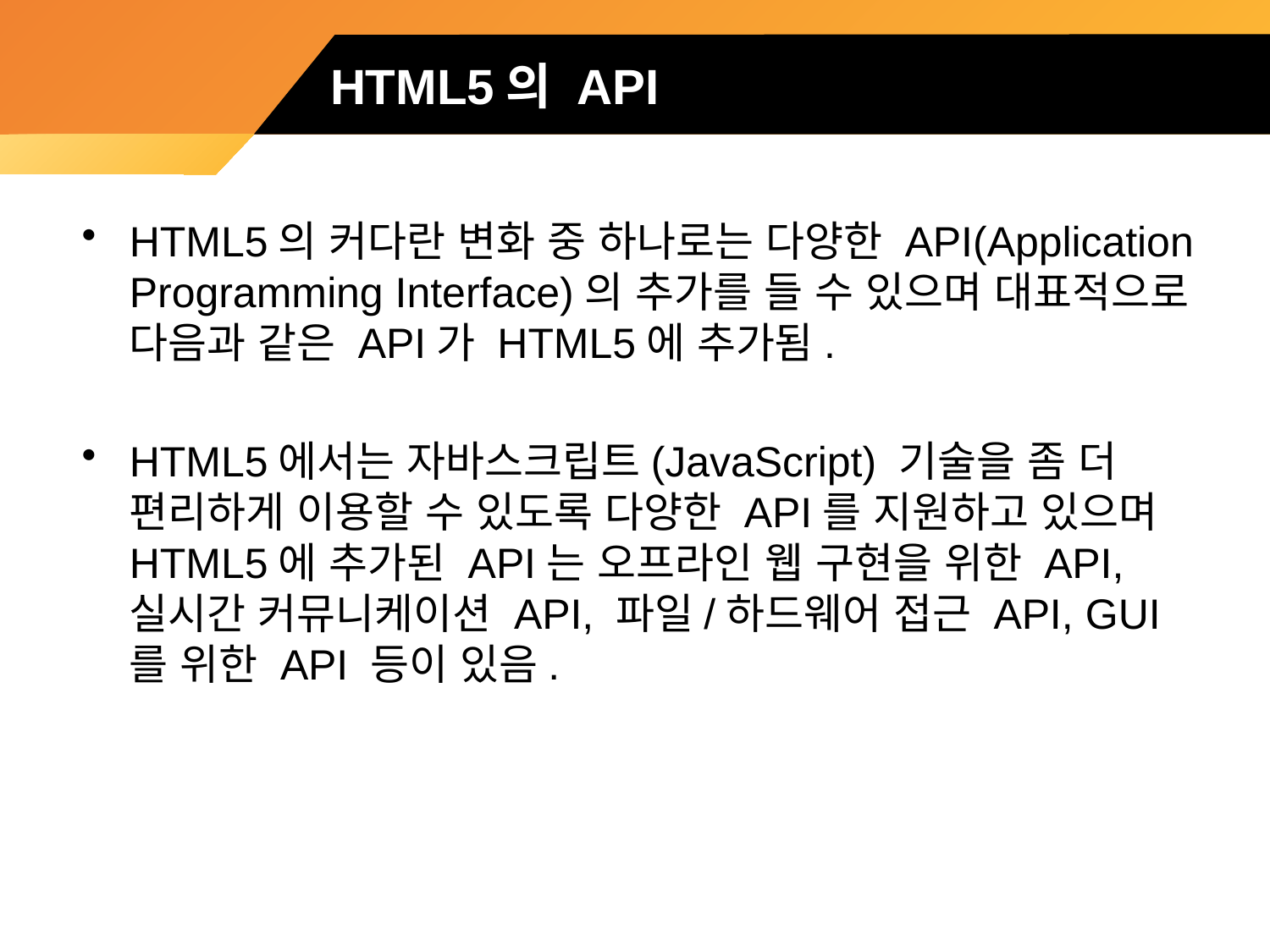

# HTML5의 API
HTML5의 커다란 변화 중 하나로는 다양한 API(Application Programming Interface)의 추가를 들 수 있으며 대표적으로 다음과 같은 API가 HTML5에 추가됨.

HTML5에서는 자바스크립트(JavaScript) 기술을 좀 더 편리하게 이용할 수 있도록 다양한 API를 지원하고 있으며 HTML5에 추가된 API는 오프라인 웹 구현을 위한 API, 실시간 커뮤니케이션 API, 파일/하드웨어 접근 API, GUI를 위한 API 등이 있음.